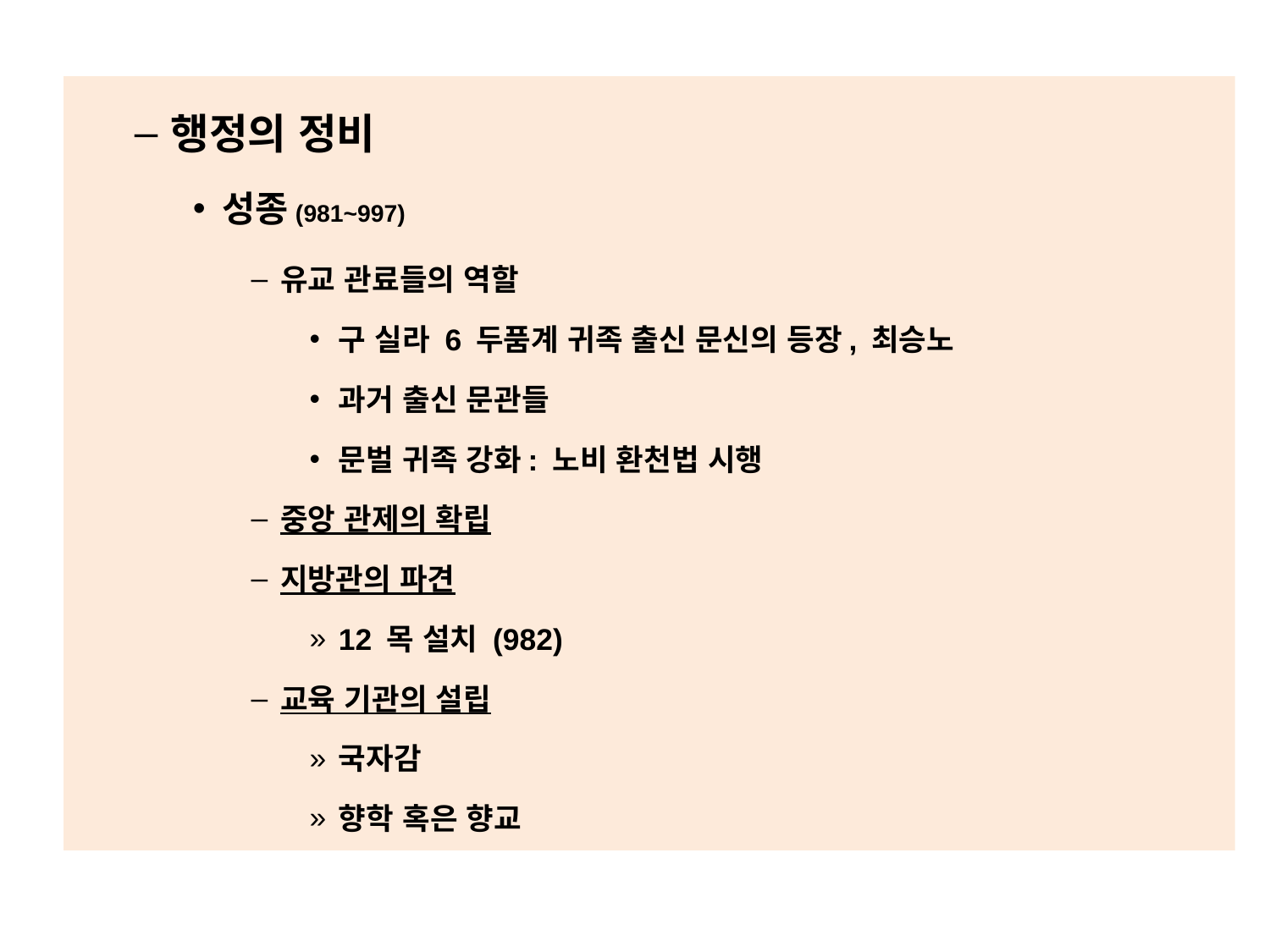

행정의 정비
성종(981~997)
유교 관료들의 역할
구 실라 6 두품계 귀족 출신 문신의 등장, 최승노
과거 출신 문관들
문벌 귀족 강화: 노비 환천법 시행
중앙 관제의 확립
지방관의 파견
12 목 설치 (982)
교육 기관의 설립
국자감
향학 혹은 향교